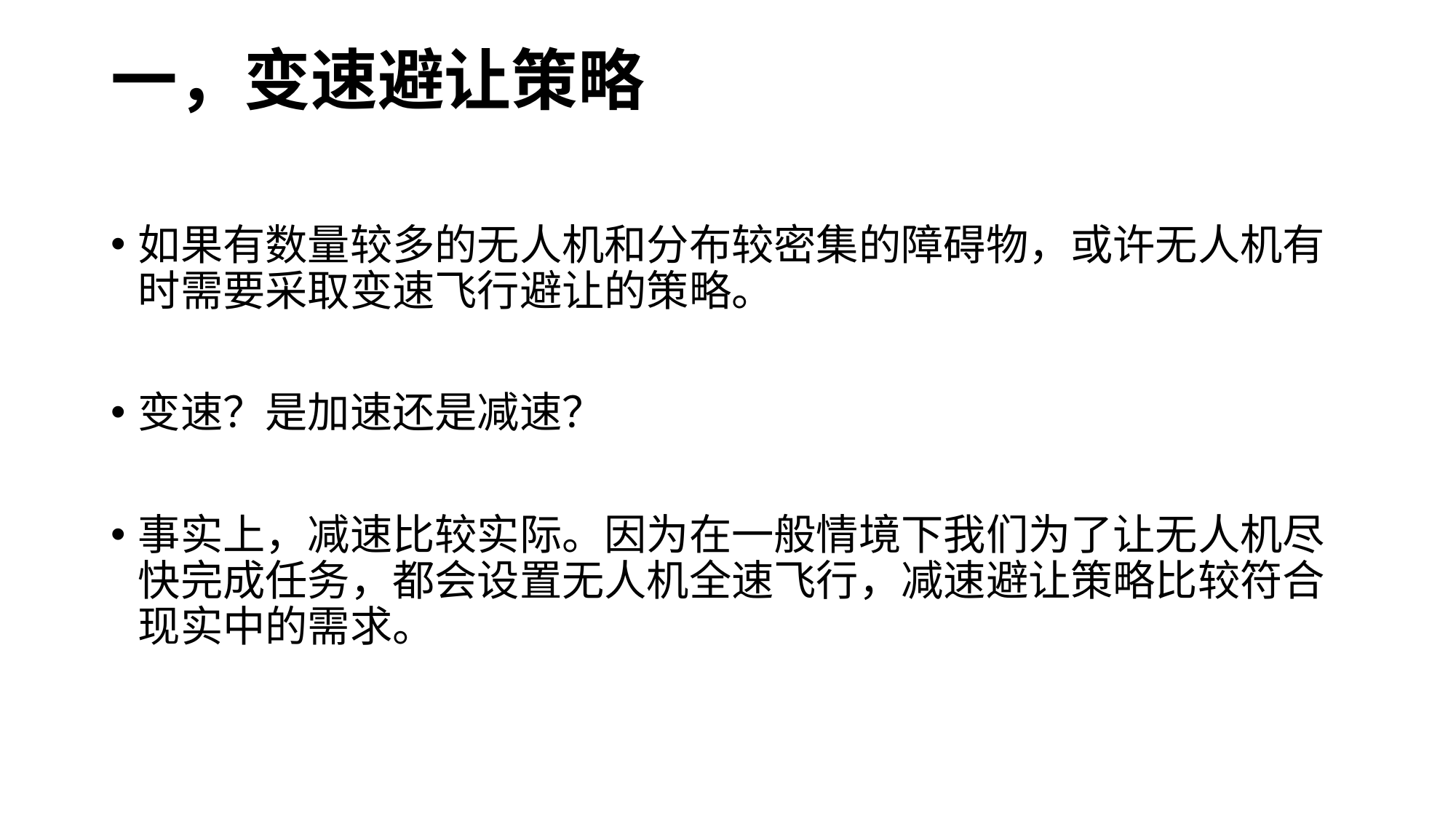

# 一，变速避让策略
如果有数量较多的无人机和分布较密集的障碍物，或许无人机有时需要采取变速飞行避让的策略。

变速？是加速还是减速？

事实上，减速比较实际。因为在一般情境下我们为了让无人机尽快完成任务，都会设置无人机全速飞行，减速避让策略比较符合现实中的需求。